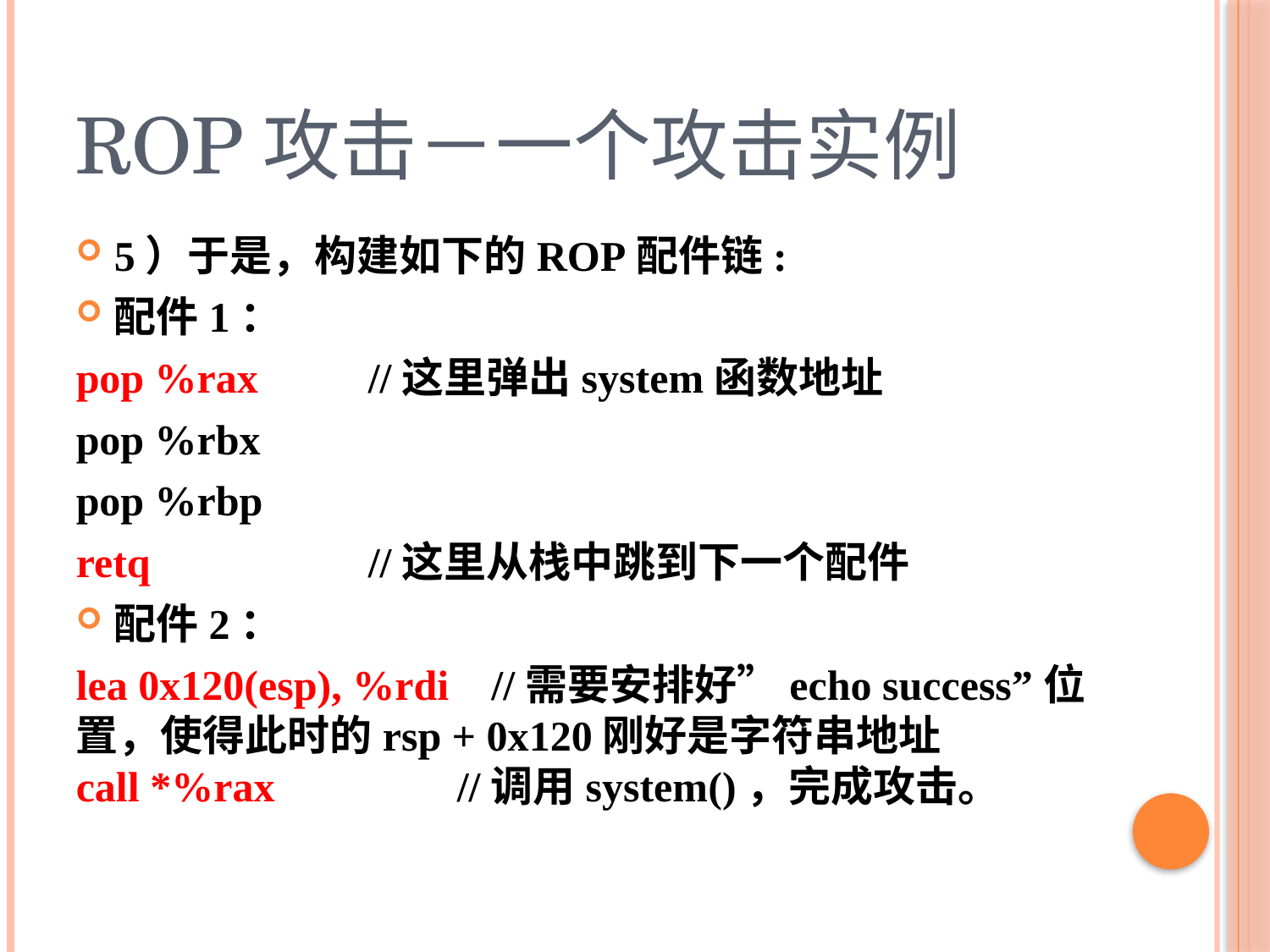

# ROP攻击－一个攻击实例
5）于是，构建如下的ROP配件链:
配件1：
pop %rax	//这里弹出system函数地址
pop %rbx
pop %rbp
retq		//这里从栈中跳到下一个配件
配件2：
lea 0x120(esp), %rdi    //需要安排好”echo success”位置，使得此时的rsp + 0x120刚好是字符串地址 
call *%rax		//调用system()，完成攻击。